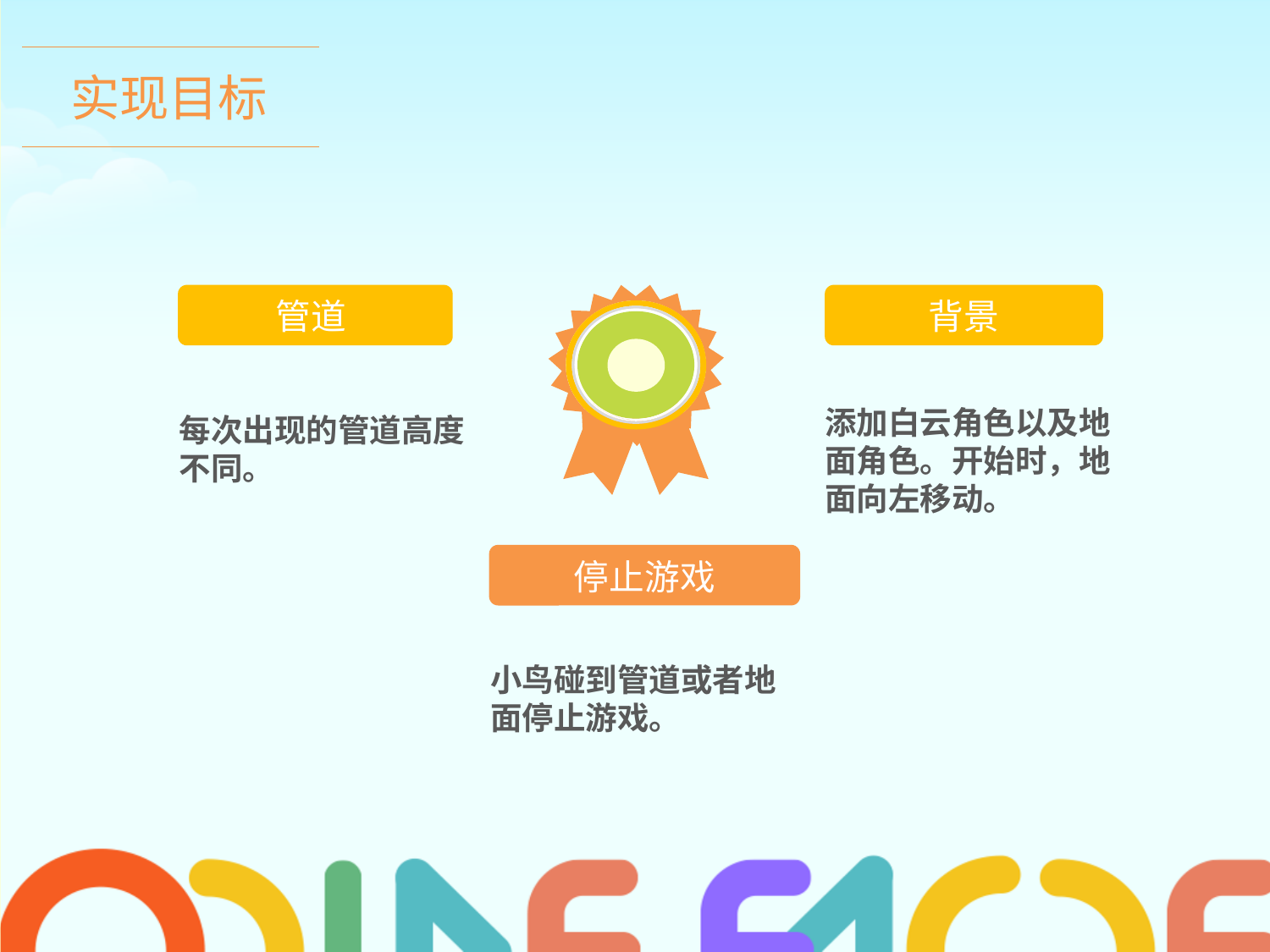

实现目标

背景

管道
添加白云角色以及地面角色。开始时，地面向左移动。
每次出现的管道高度不同。

停止游戏
小鸟碰到管道或者地面停止游戏。